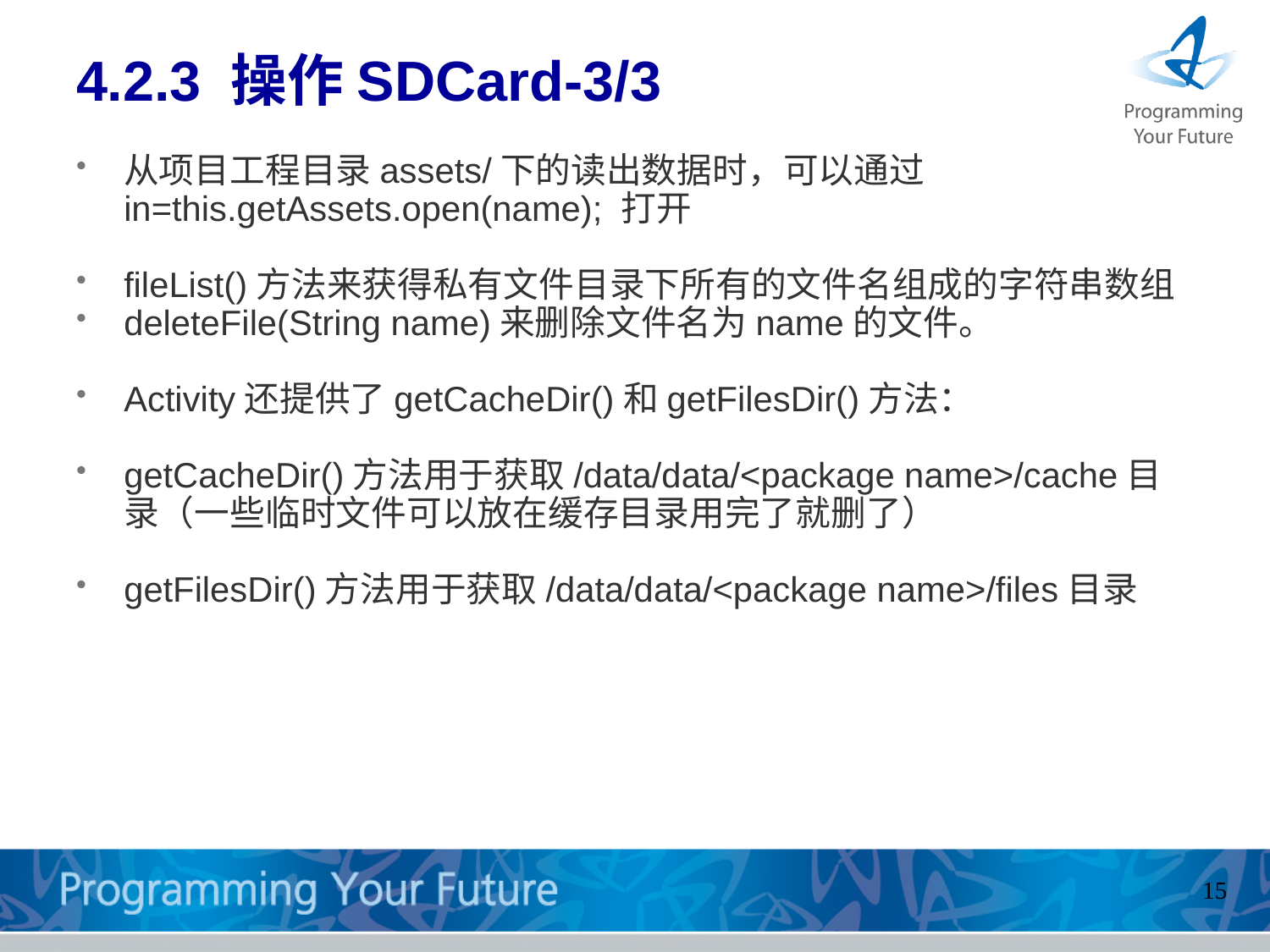

# 4.2.3 操作SDCard-3/3
从项目工程目录assets/下的读出数据时，可以通过in=this.getAssets.open(name); 打开

fileList()方法来获得私有文件目录下所有的文件名组成的字符串数组
deleteFile(String name)来删除文件名为name的文件。

Activity还提供了getCacheDir()和getFilesDir()方法：

getCacheDir()方法用于获取/data/data/<package name>/cache目录（一些临时文件可以放在缓存目录用完了就删了）

getFilesDir()方法用于获取/data/data/<package name>/files目录